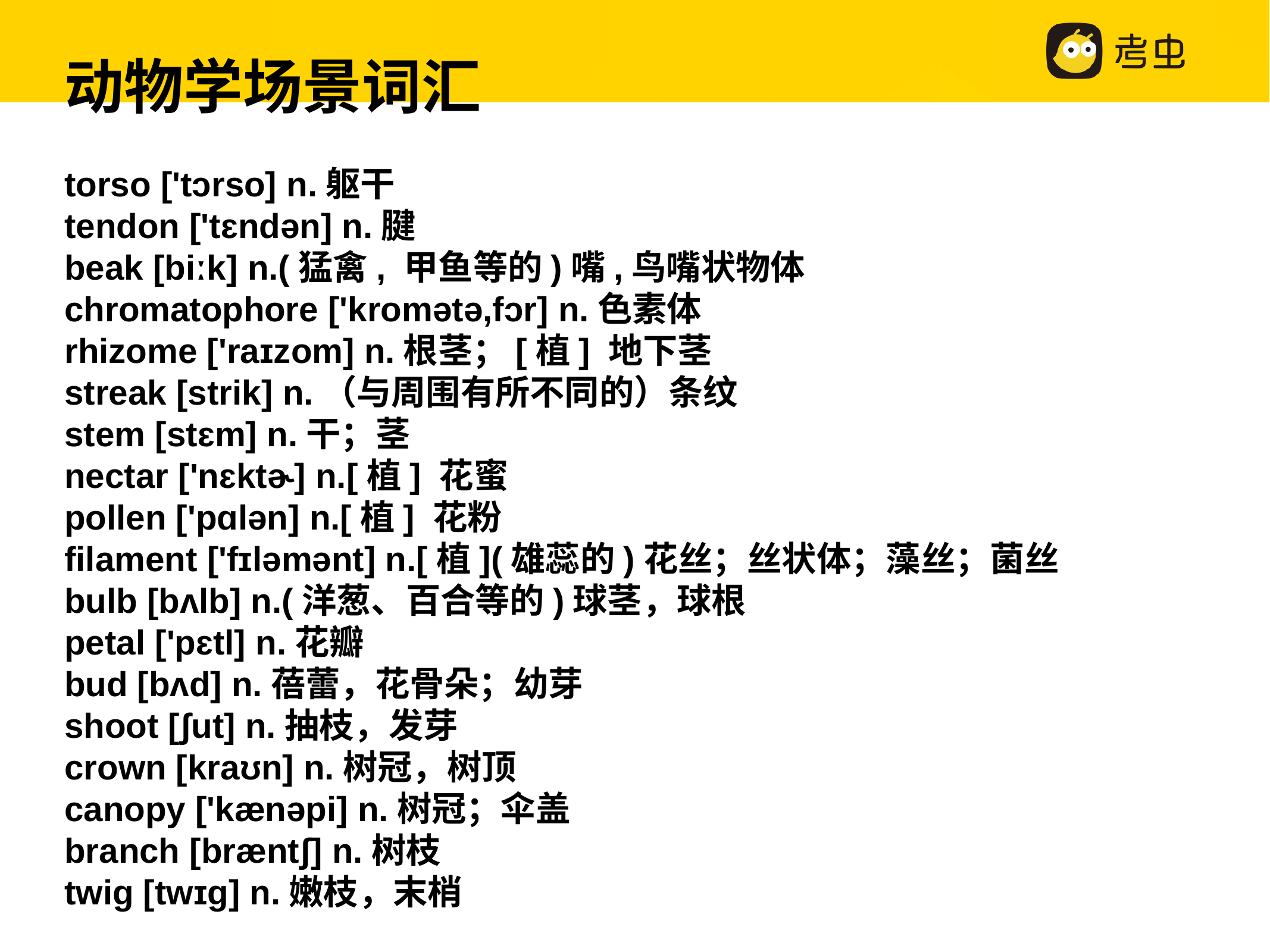

动物学场景词汇

torso ['tɔrso] n.躯干
tendon ['tɛndən] n.腱
beak [biːk] n.(猛禽, 甲鱼等的)嘴,鸟嘴状物体
chromatophore ['kromətə,fɔr] n.色素体
rhizome ['raɪzom] n.根茎；[植] 地下茎
streak [strik] n.（与周围有所不同的）条纹
stem [stɛm] n.干；茎
nectar ['nɛktɚ] n.[植] 花蜜
pollen ['pɑlən] n.[植] 花粉
filament ['fɪləmənt] n.[植](雄蕊的)花丝；丝状体；藻丝；菌丝
bulb [bʌlb] n.(洋葱、百合等的)球茎，球根
petal ['pɛtl] n.花瓣
bud [bʌd] n.蓓蕾，花骨朵；幼芽
shoot [ʃut] n.抽枝，发芽
crown [kraʊn] n.树冠，树顶
canopy ['kænəpi] n.树冠；伞盖
branch [bræntʃ] n.树枝
twig [twɪɡ] n.嫩枝，末梢